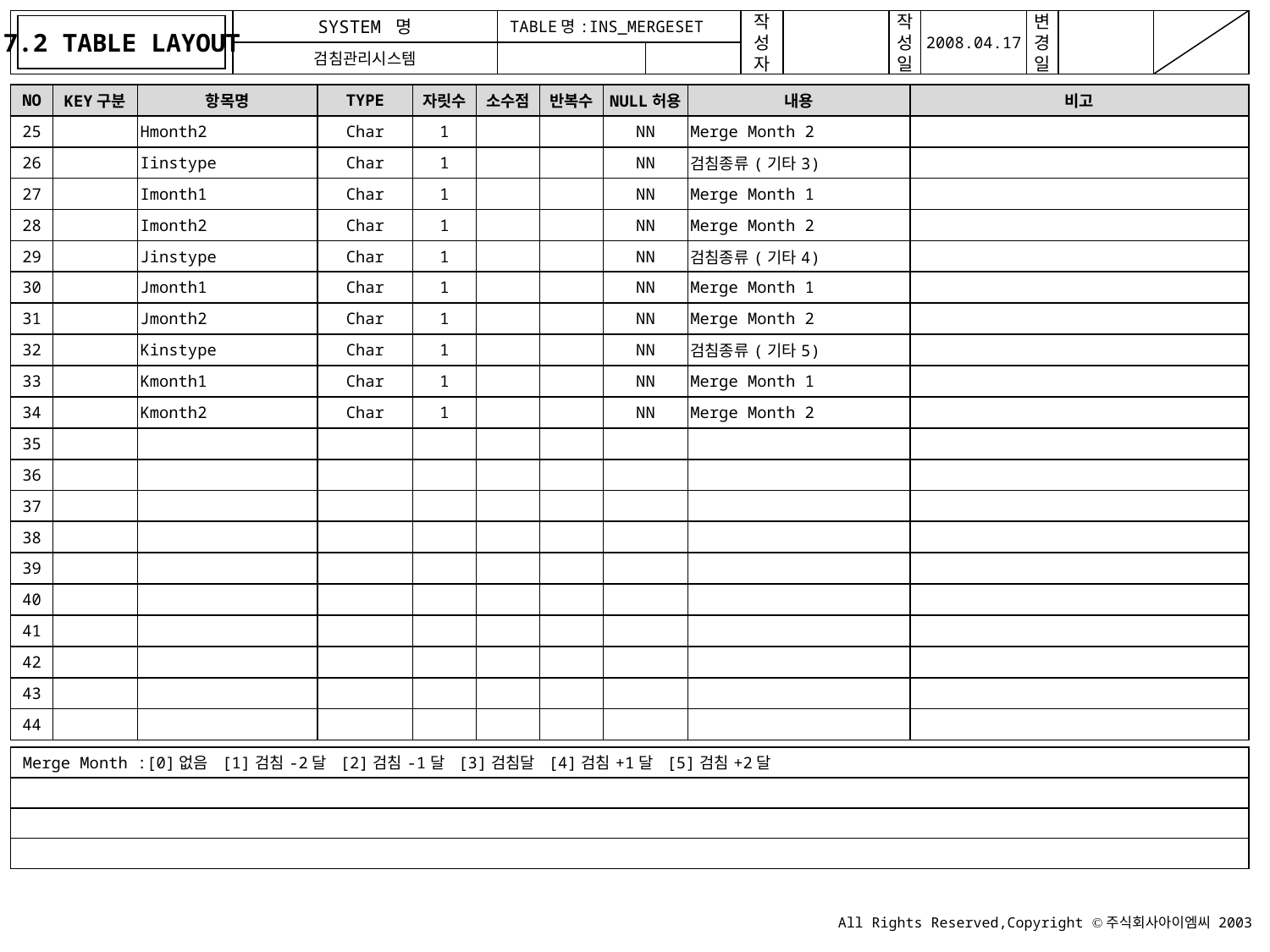

7.2 TABLE LAYOUT
TABLE명:INS_MERGESET
| NO | KEY구분 | 항목명 | TYPE | 자릿수 | 소수점 | 반복수 | NULL허용 | 내용 | 비고 |
| --- | --- | --- | --- | --- | --- | --- | --- | --- | --- |
| 25 |  | Hmonth2 | Char | 1 |  |  | NN | Merge Month 2 |  |
| 26 |  | Iinstype | Char | 1 |  |  | NN | 검침종류(기타3) |  |
| 27 |  | Imonth1 | Char | 1 |  |  | NN | Merge Month 1 |  |
| 28 |  | Imonth2 | Char | 1 |  |  | NN | Merge Month 2 |  |
| 29 |  | Jinstype | Char | 1 |  |  | NN | 검침종류(기타4) |  |
| 30 |  | Jmonth1 | Char | 1 |  |  | NN | Merge Month 1 |  |
| 31 |  | Jmonth2 | Char | 1 |  |  | NN | Merge Month 2 |  |
| 32 |  | Kinstype | Char | 1 |  |  | NN | 검침종류(기타5) |  |
| 33 |  | Kmonth1 | Char | 1 |  |  | NN | Merge Month 1 |  |
| 34 |  | Kmonth2 | Char | 1 |  |  | NN | Merge Month 2 |  |
| 35 |  |  |  |  |  |  |  |  |  |
| 36 |  |  |  |  |  |  |  |  |  |
| 37 |  |  |  |  |  |  |  |  |  |
| 38 |  |  |  |  |  |  |  |  |  |
| 39 |  |  |  |  |  |  |  |  |  |
| 40 |  |  |  |  |  |  |  |  |  |
| 41 |  |  |  |  |  |  |  |  |  |
| 42 |  |  |  |  |  |  |  |  |  |
| 43 |  |  |  |  |  |  |  |  |  |
| 44 |  |  |  |  |  |  |  |  |  |
| Merge Month :[0]없음 [1]검침-2달 [2]검침-1달 [3]검침달 [4]검침+1달 [5]검침+2달 |
| --- |
|  |
|  |
|  |